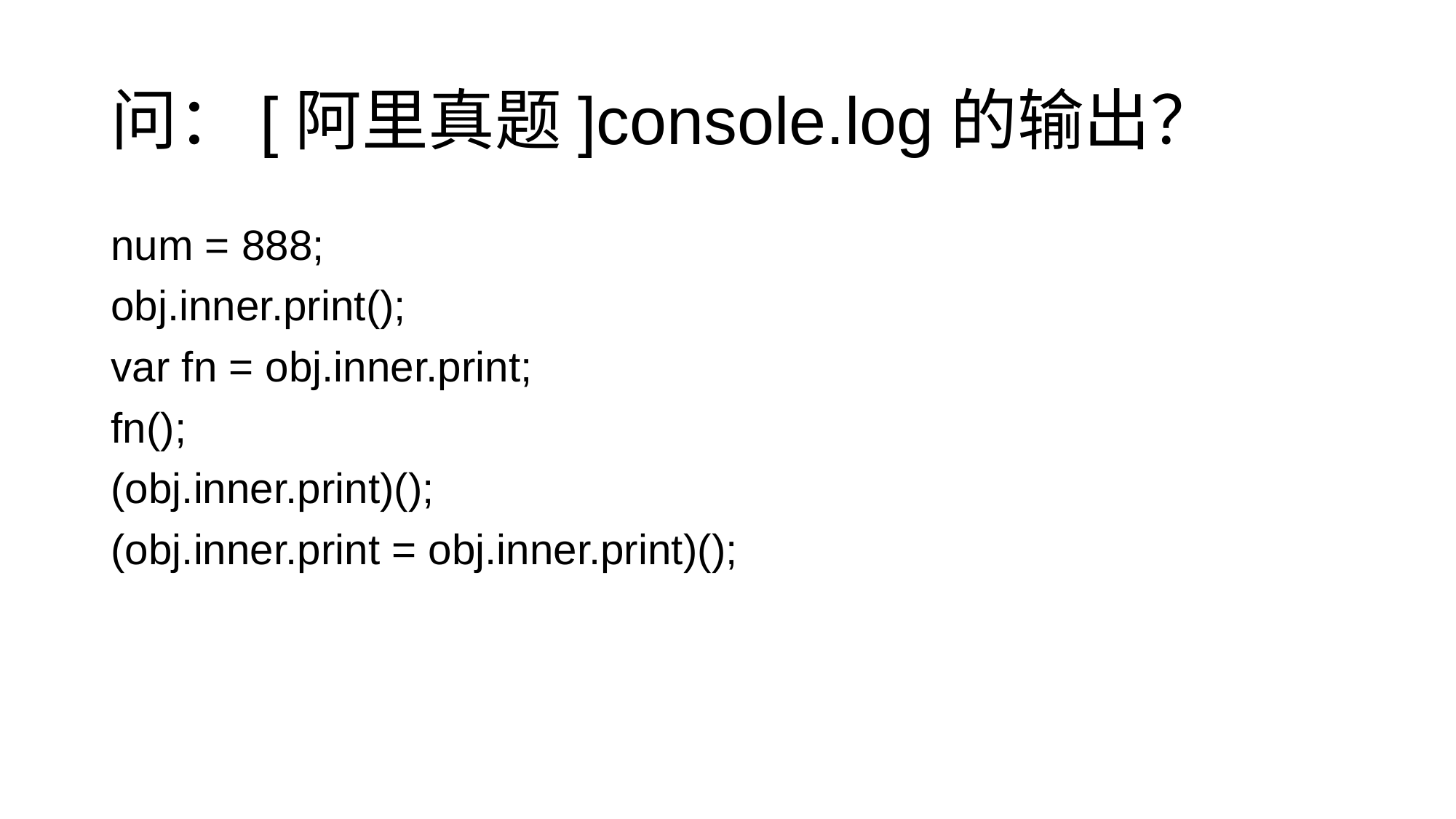

# 问：[阿里真题]console.log的输出？
num = 888;
obj.inner.print();
var fn = obj.inner.print;
fn();
(obj.inner.print)();
(obj.inner.print = obj.inner.print)();